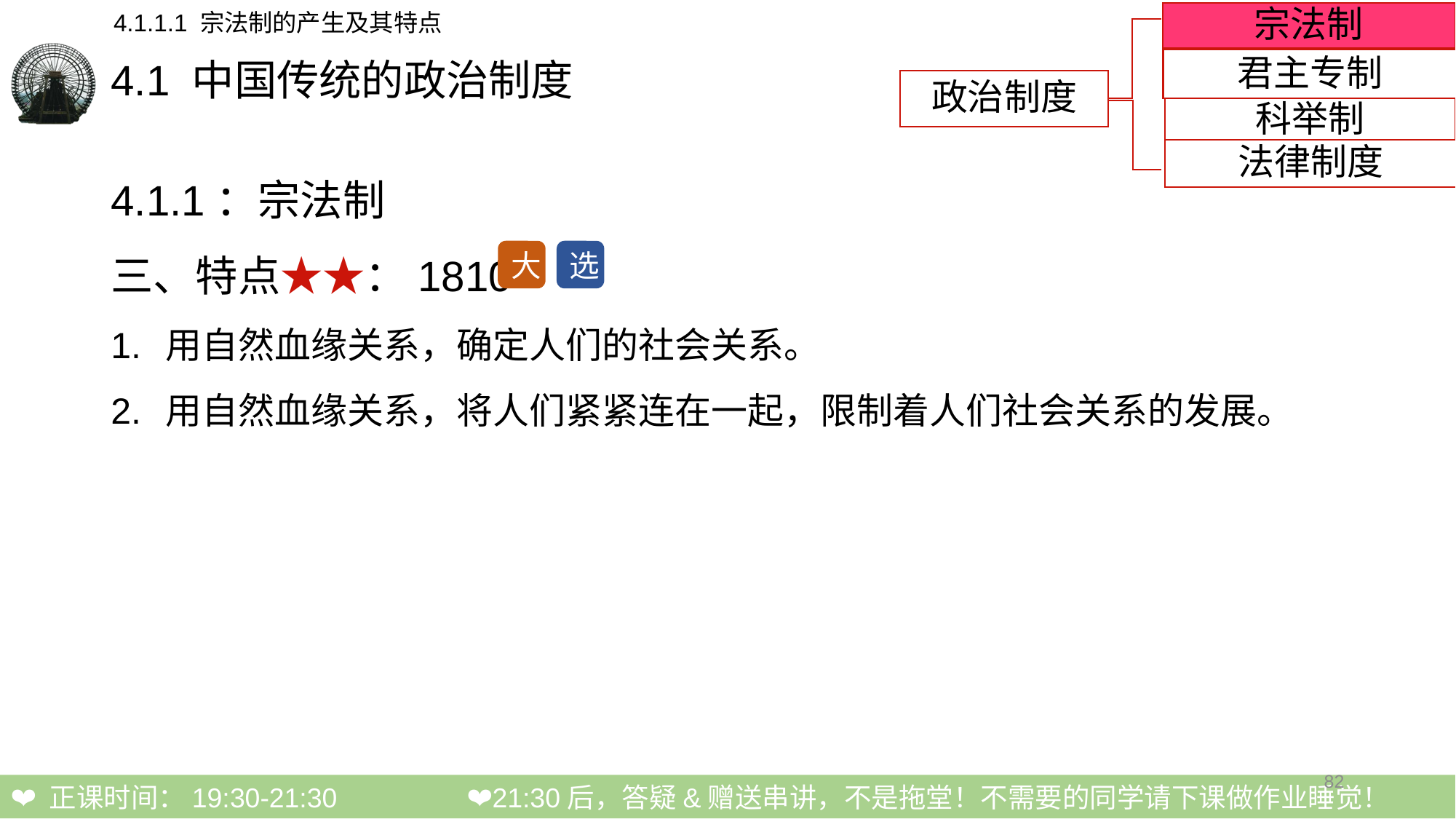

4.1.1.1 宗法制的产生及其特点
宗法制

# 4.1 中国传统的政治制度
君主专制
政治制度
科举制

法律制度
4.1.1：宗法制
三、特点★★：1810
用自然血缘关系，确定人们的社会关系。
用自然血缘关系，将人们紧紧连在一起，限制着人们社会关系的发展。
选
大
82